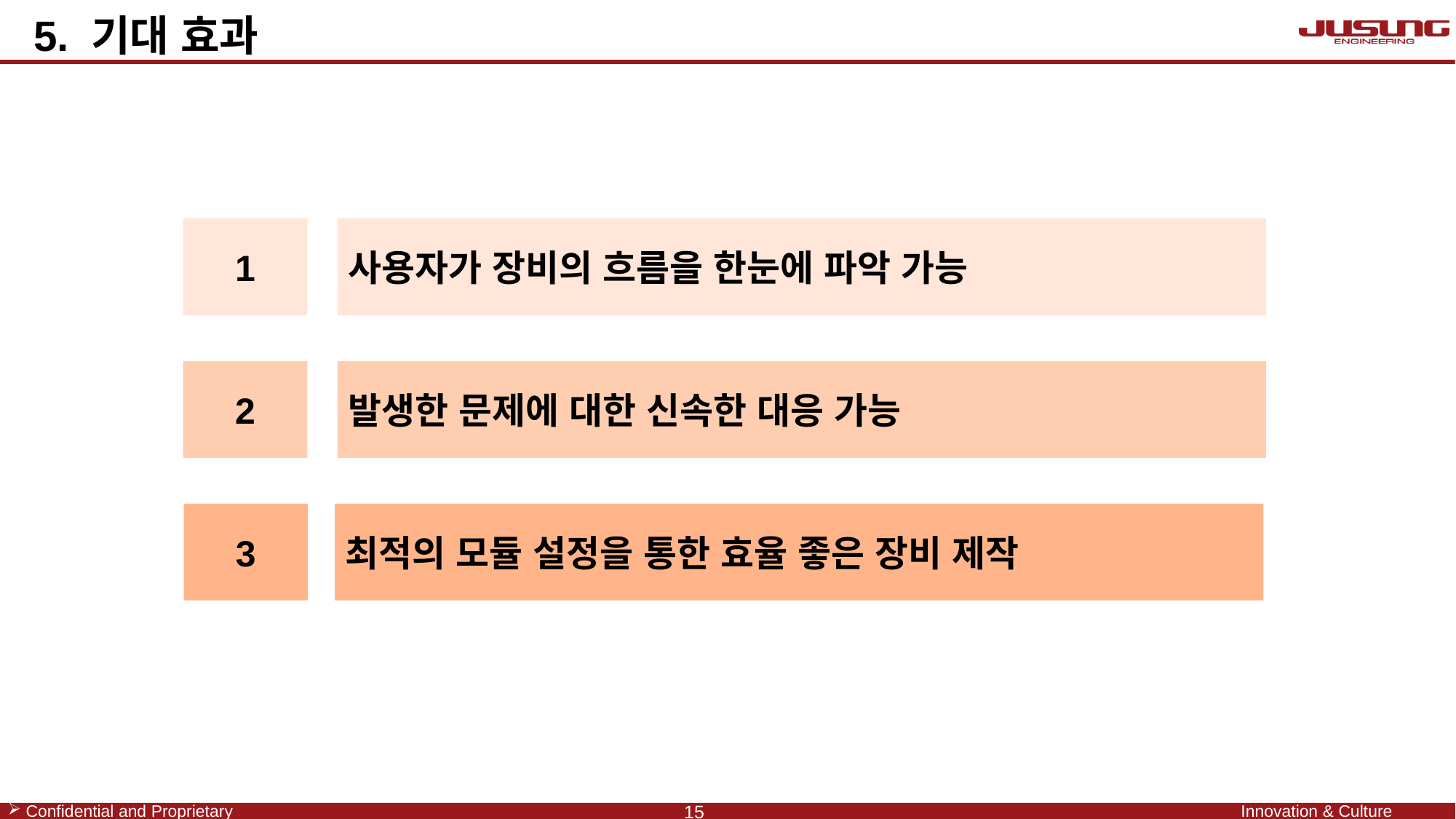

5. 기대 효과
1
사용자가 장비의 흐름을 한눈에 파악 가능
2
발생한 문제에 대한 신속한 대응 가능
3
최적의 모듈 설정을 통한 효율 좋은 장비 제작
15